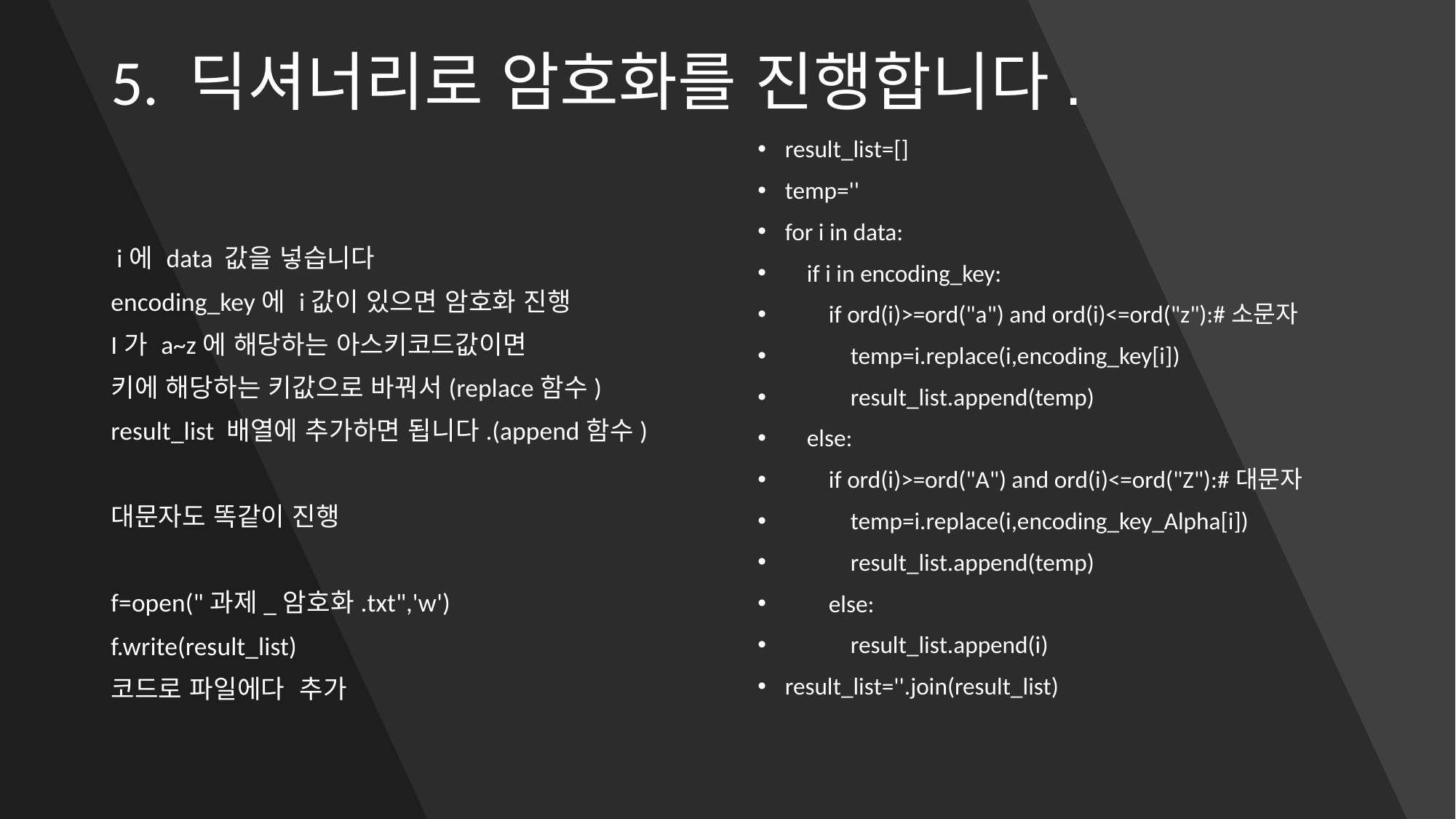

# 5. 딕셔너리로 암호화를 진행합니다.
result_list=[]
temp=''
for i in data:
    if i in encoding_key:
        if ord(i)>=ord("a") and ord(i)<=ord("z"):#소문자
            temp=i.replace(i,encoding_key[i])
            result_list.append(temp)
    else:
        if ord(i)>=ord("A") and ord(i)<=ord("Z"):#대문자
            temp=i.replace(i,encoding_key_Alpha[i])
            result_list.append(temp)
        else:
            result_list.append(i)
result_list=''.join(result_list)
 i에 data 값을 넣습니다
encoding_key에 i값이 있으면 암호화 진행
I가 a~z에 해당하는 아스키코드값이면
키에 해당하는 키값으로 바꿔서(replace함수)
result_list 배열에 추가하면 됩니다.(append함수)

대문자도 똑같이 진행

f=open("과제_암호화.txt",'w')
f.write(result_list)
코드로 파일에다  추가